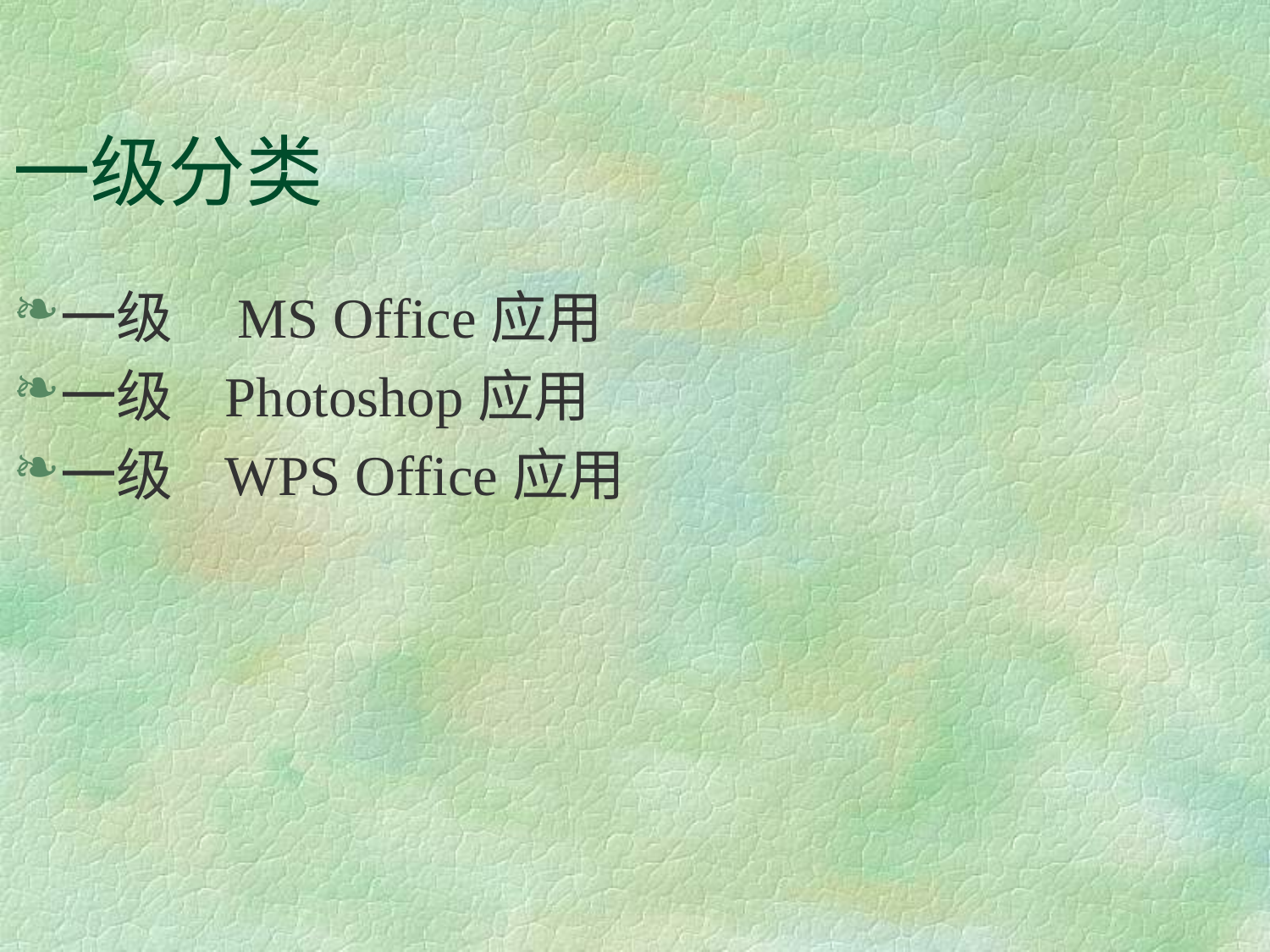

一级分类
一级    MS Office应用
一级   Photoshop应用
一级   WPS Office应用